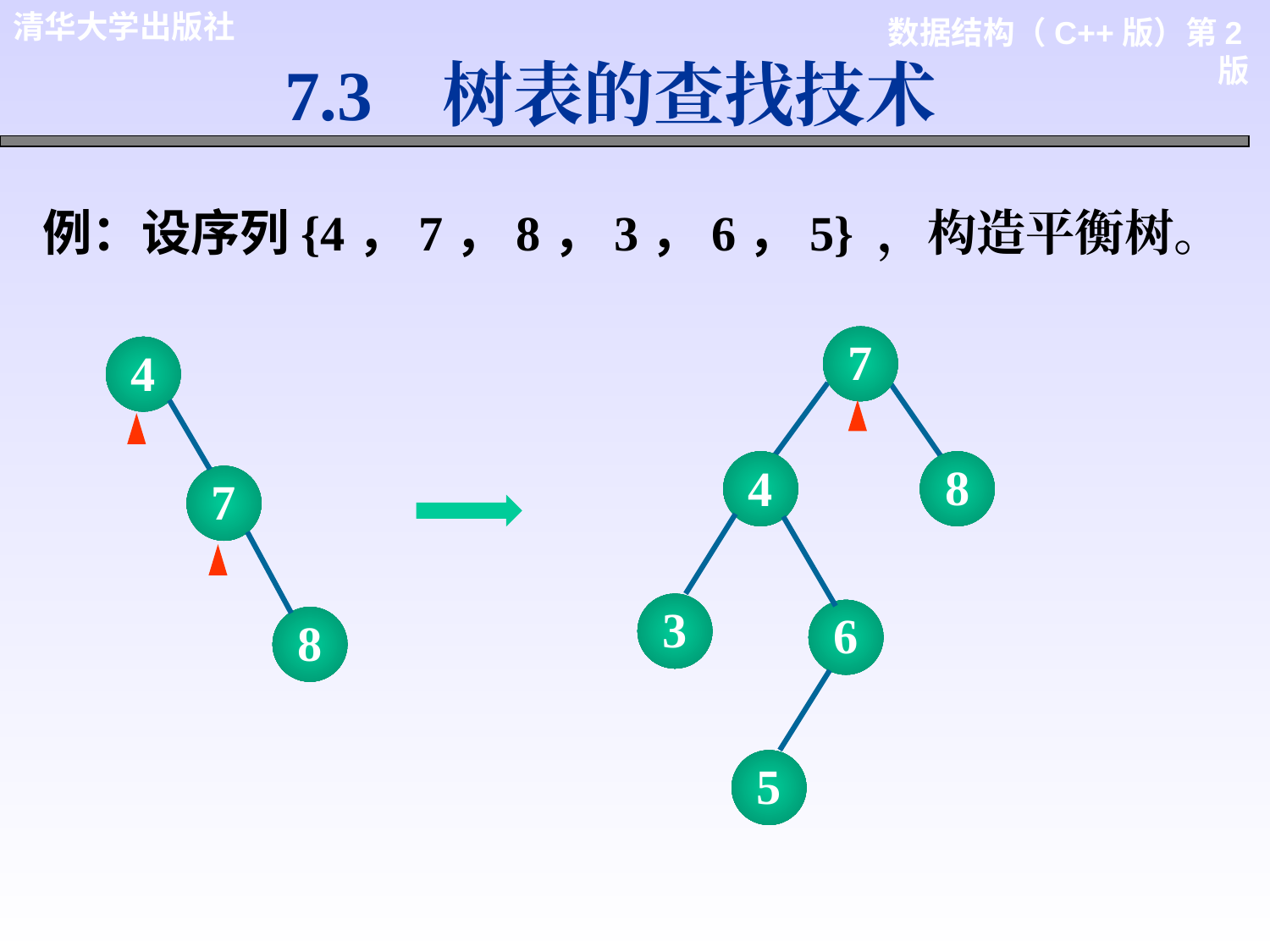

7.3   树表的查找技术
例：设序列{4，7，8，3，6，5} ，构造平衡树。
7
4
8
4

7

3
6
8

5